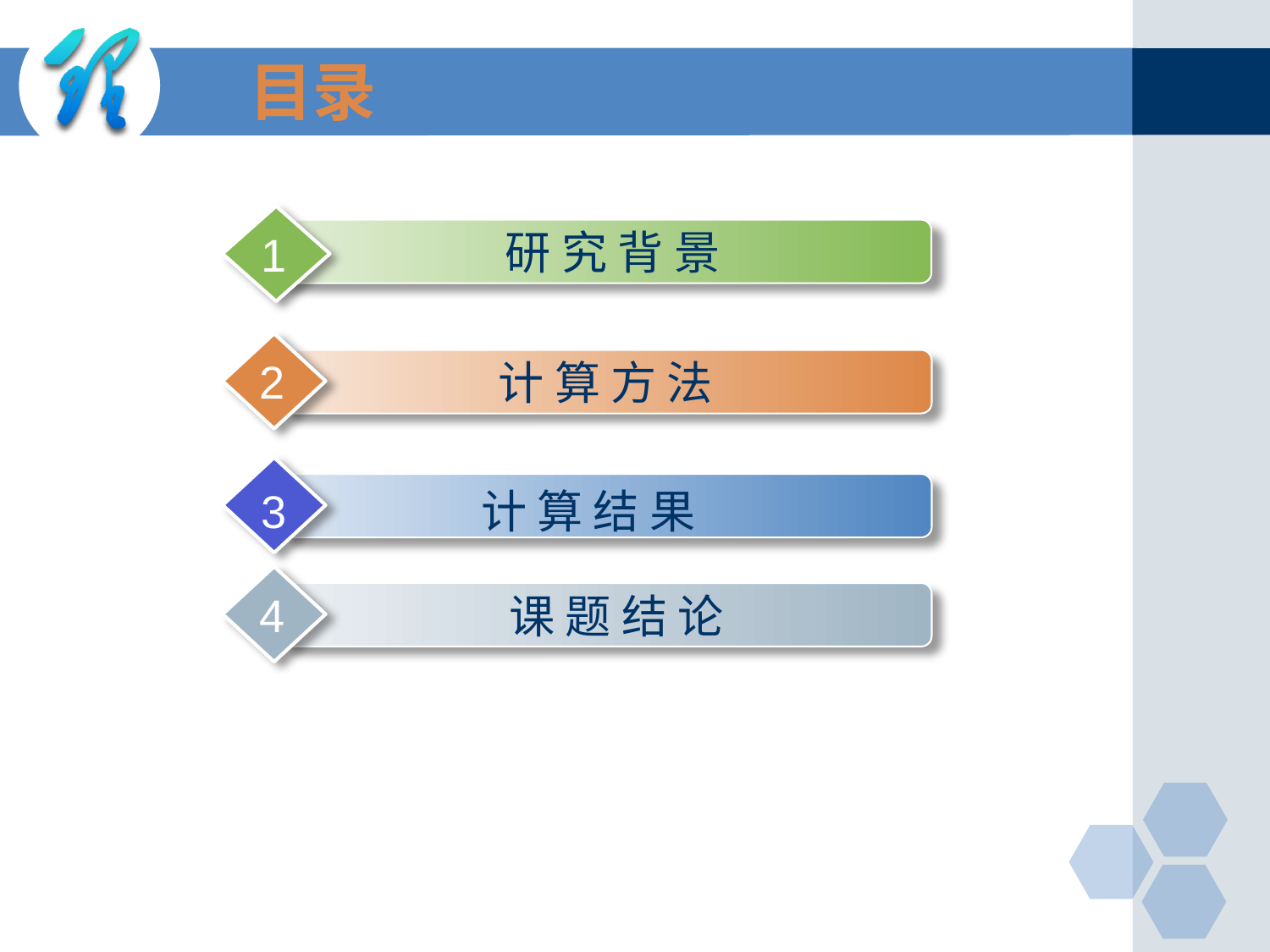

目录

   研 究 背 景

1

计 算 方 法

2

    计 算 结 果
3

 课 题 结 论

4